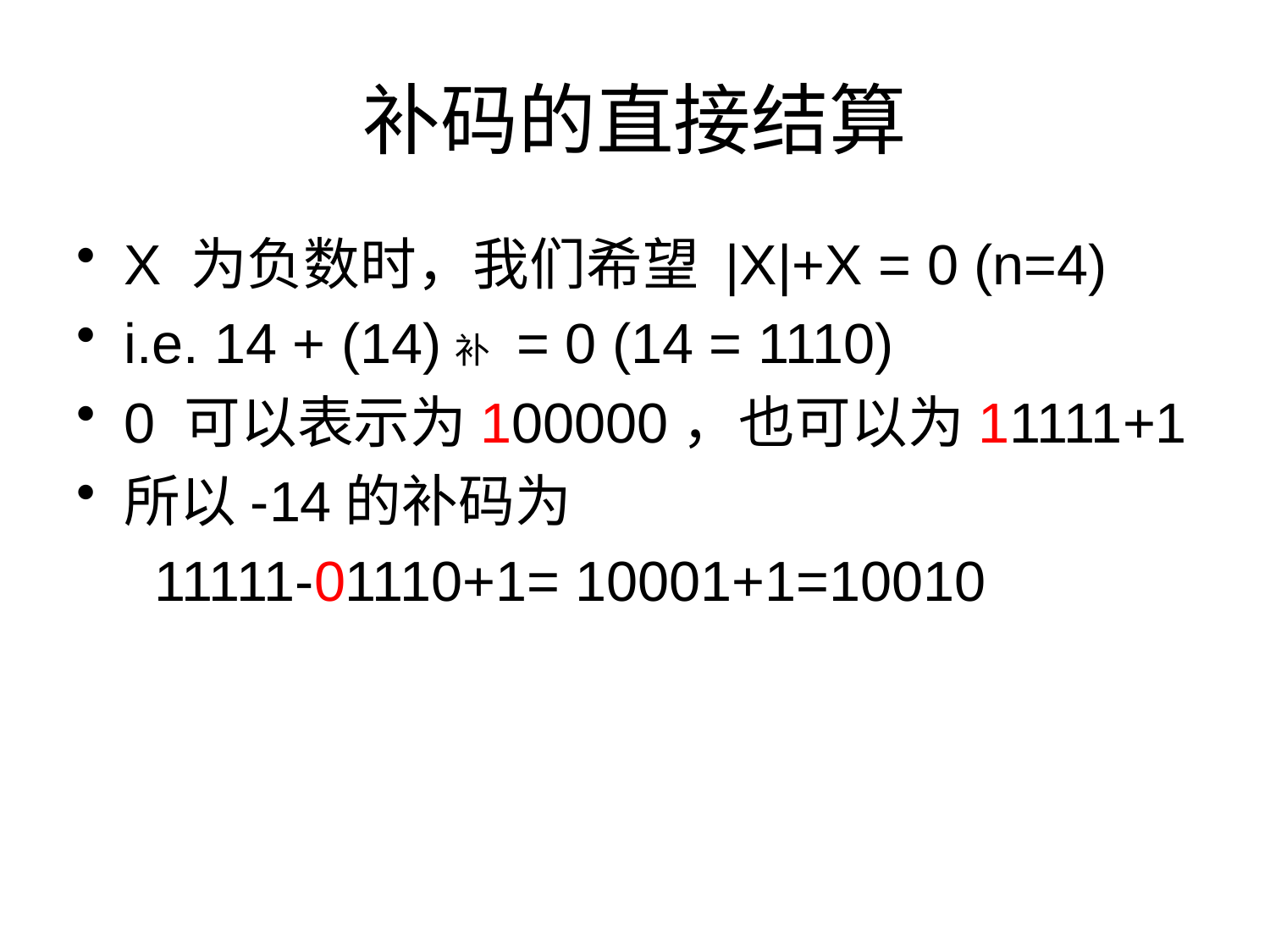

# 补码的直接结算
X 为负数时，我们希望 |X|+X = 0 (n=4)
i.e. 14 + (14)补 = 0 (14 = 1110)
0 可以表示为100000，也可以为11111+1
所以-14的补码为
     11111-01110+1= 10001+1=10010